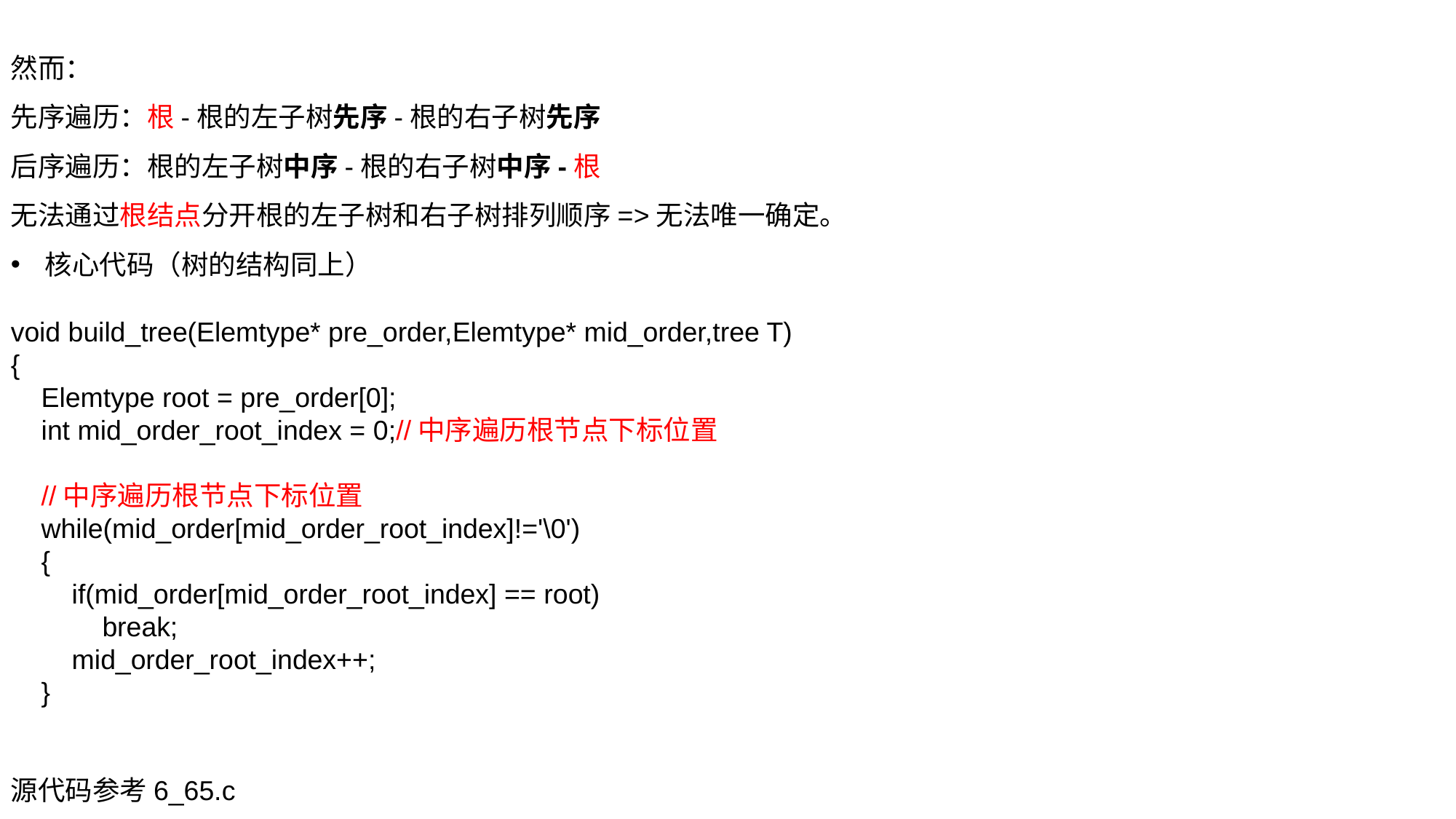

然而：
先序遍历：根-根的左子树先序-根的右子树先序
后序遍历：根的左子树中序-根的右子树中序-根
无法通过根结点分开根的左子树和右子树排列顺序=>无法唯一确定。
核心代码（树的结构同上）

void build_tree(Elemtype* pre_order,Elemtype* mid_order,tree T)
{
    Elemtype root = pre_order[0];
    int mid_order_root_index = 0;//中序遍历根节点下标位置

    //中序遍历根节点下标位置
    while(mid_order[mid_order_root_index]!='\0')
    {
        if(mid_order[mid_order_root_index] == root)
            break;
        mid_order_root_index++;
    }

源代码参考6_65.c